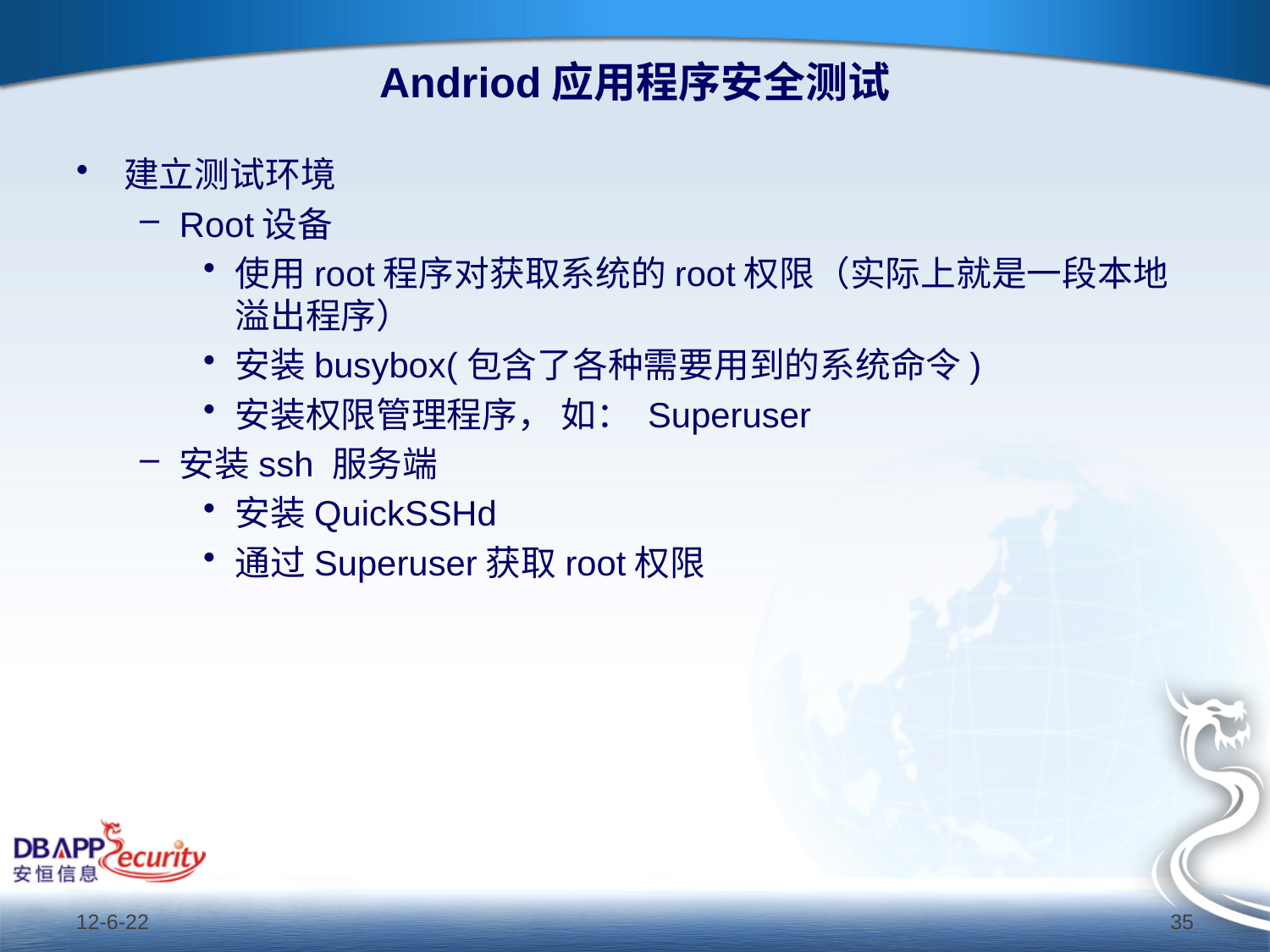

# Andriod应用程序安全测试
建立测试环境
Root设备
使用root程序对获取系统的root权限（实际上就是一段本地溢出程序）
安装busybox(包含了各种需要用到的系统命令)
安装权限管理程序， 如： Superuser
安装ssh 服务端
安装QuickSSHd
通过Superuser获取root权限